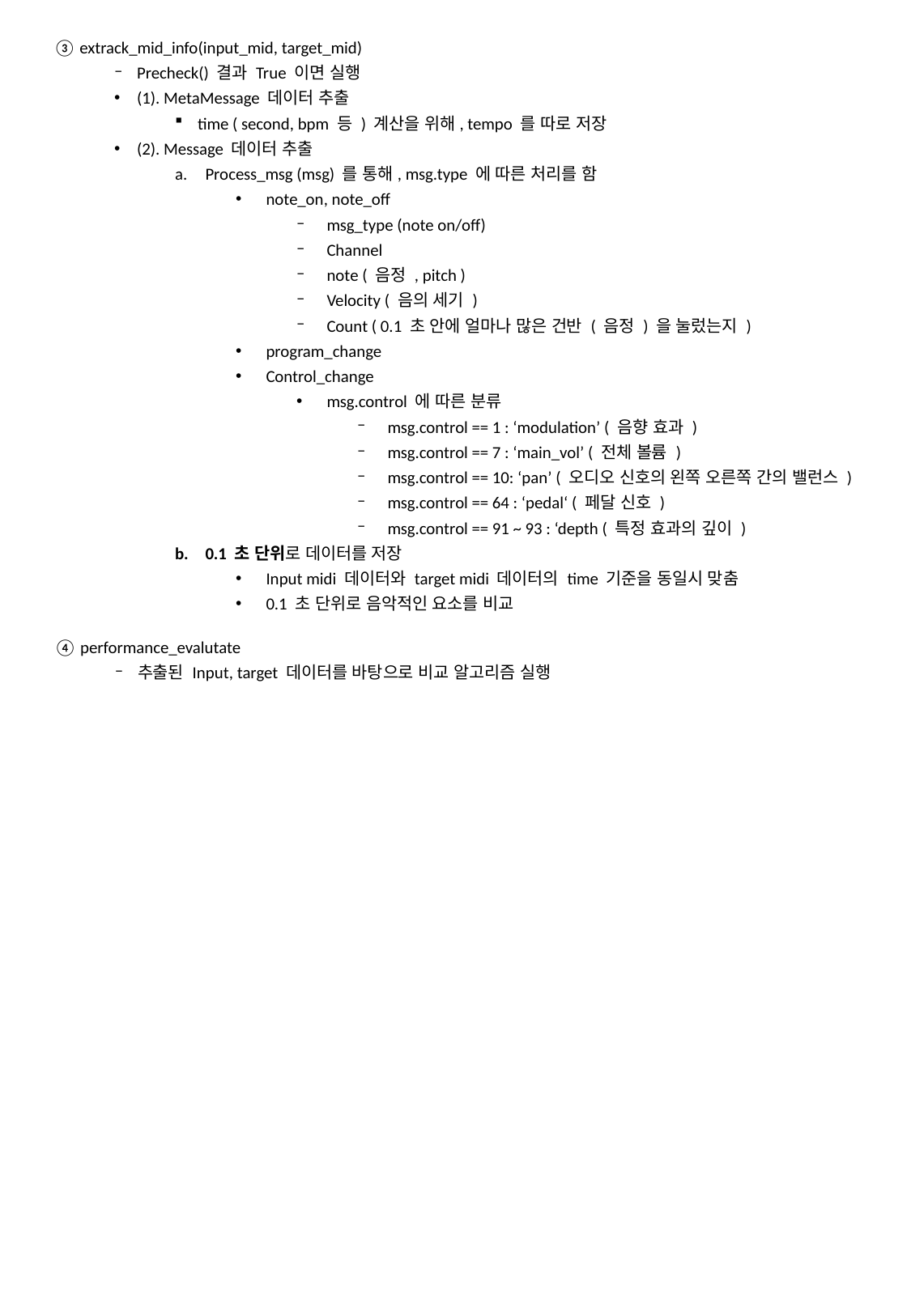

③ extrack_mid_info(input_mid, target_mid)
Precheck() 결과 True 이면 실행
(1). MetaMessage 데이터 추출
time ( second, bpm 등 ) 계산을 위해, tempo 를 따로 저장
(2). Message 데이터 추출
Process_msg (msg) 를 통해, msg.type 에 따른 처리를 함
note_on, note_off
msg_type (note on/off)
Channel
note ( 음정 , pitch )
Velocity ( 음의 세기 )
Count ( 0.1 초 안에 얼마나 많은 건반 ( 음정 ) 을 눌렀는지 )
program_change
Control_change
msg.control 에 따른 분류
msg.control == 1 : ‘modulation’ ( 음향 효과 )
msg.control == 7 : ‘main_vol’ ( 전체 볼륨 )
msg.control == 10: ‘pan’ ( 오디오 신호의 왼쪽 오른쪽 간의 밸런스 )
msg.control == 64 : ‘pedal‘ ( 페달 신호 )
msg.control == 91 ~ 93 : ‘depth ( 특정 효과의 깊이 )
0.1 초 단위로 데이터를 저장
Input midi 데이터와 target midi 데이터의 time 기준을 동일시 맞춤
0.1 초 단위로 음악적인 요소를 비교
④ performance_evalutate
추출된 Input, target 데이터를 바탕으로 비교 알고리즘 실행